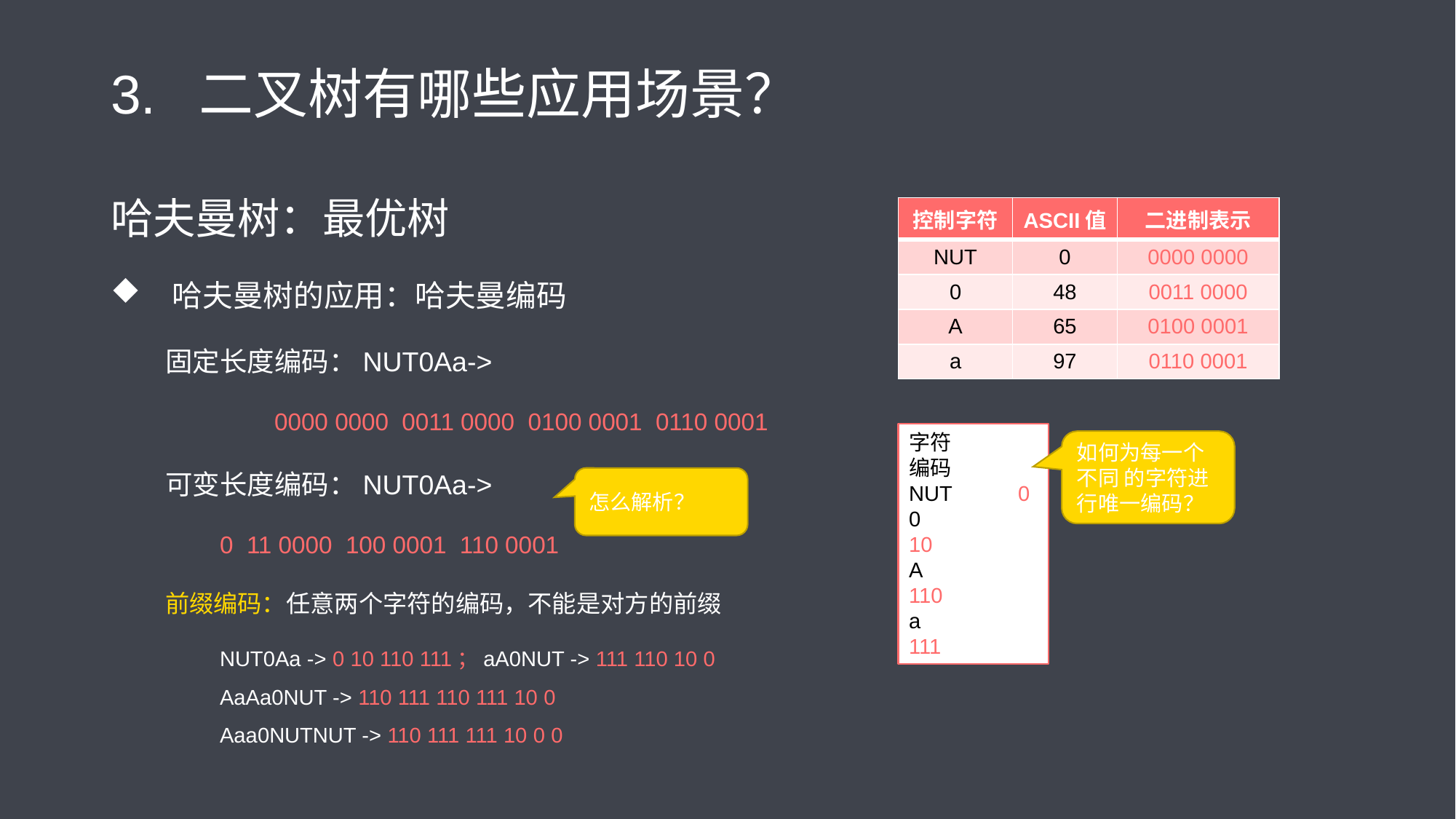

# 二叉树有哪些应用场景？
哈夫曼树：最优树
哈夫曼树的应用：哈夫曼编码
固定长度编码：NUT0Aa->
	0000 0000  0011 0000  0100 0001  0110 0001
可变长度编码：NUT0Aa->
0  11 0000  100 0001  110 0001
前缀编码：任意两个字符的编码，不能是对方的前缀
NUT0Aa -> 0 10 110 111；aA0NUT -> 111 110 10 0
AaAa0NUT -> 110 111 110 111 10 0
Aaa0NUTNUT -> 110 111 111 10 0 0
| 控制字符 | ASCII值 | 二进制表示 |
| --- | --- | --- |
| NUT | 0 | 0000 0000 |
| 0 | 48 | 0011 0000 |
| A | 65 | 0100 0001 |
| a | 97 | 0110 0001 |
字符	编码
NUT	0
0	10
A	110
a	111
如何为每一个不同 的字符进行唯一编码？
怎么解析？